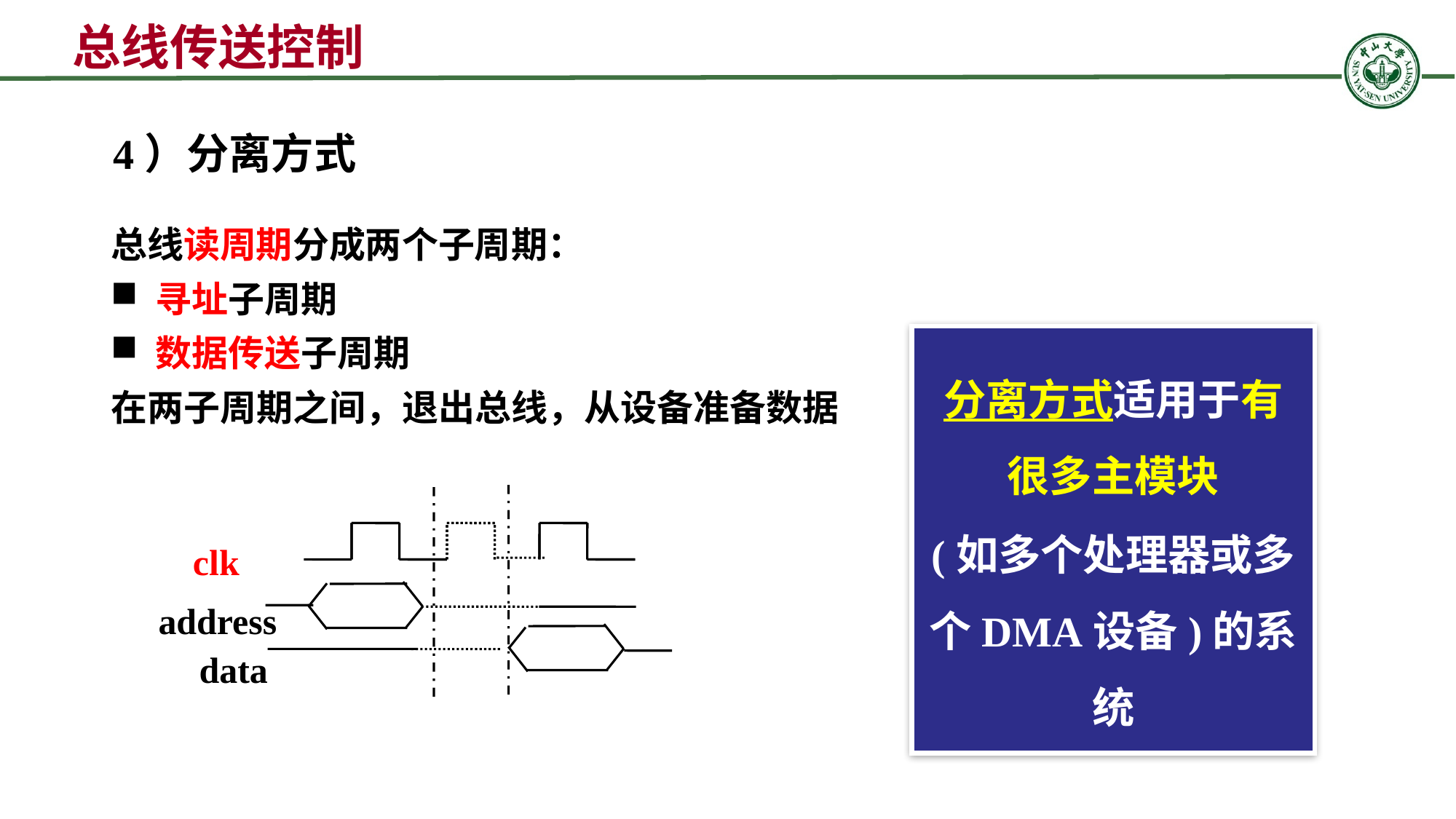

总线传送控制
4）分离方式
总线读周期分成两个子周期：
 寻址子周期
 数据传送子周期
在两子周期之间，退出总线，从设备准备数据
分离方式适用于有很多主模块
(如多个处理器或多个DMA设备)的系统

clk

address

data